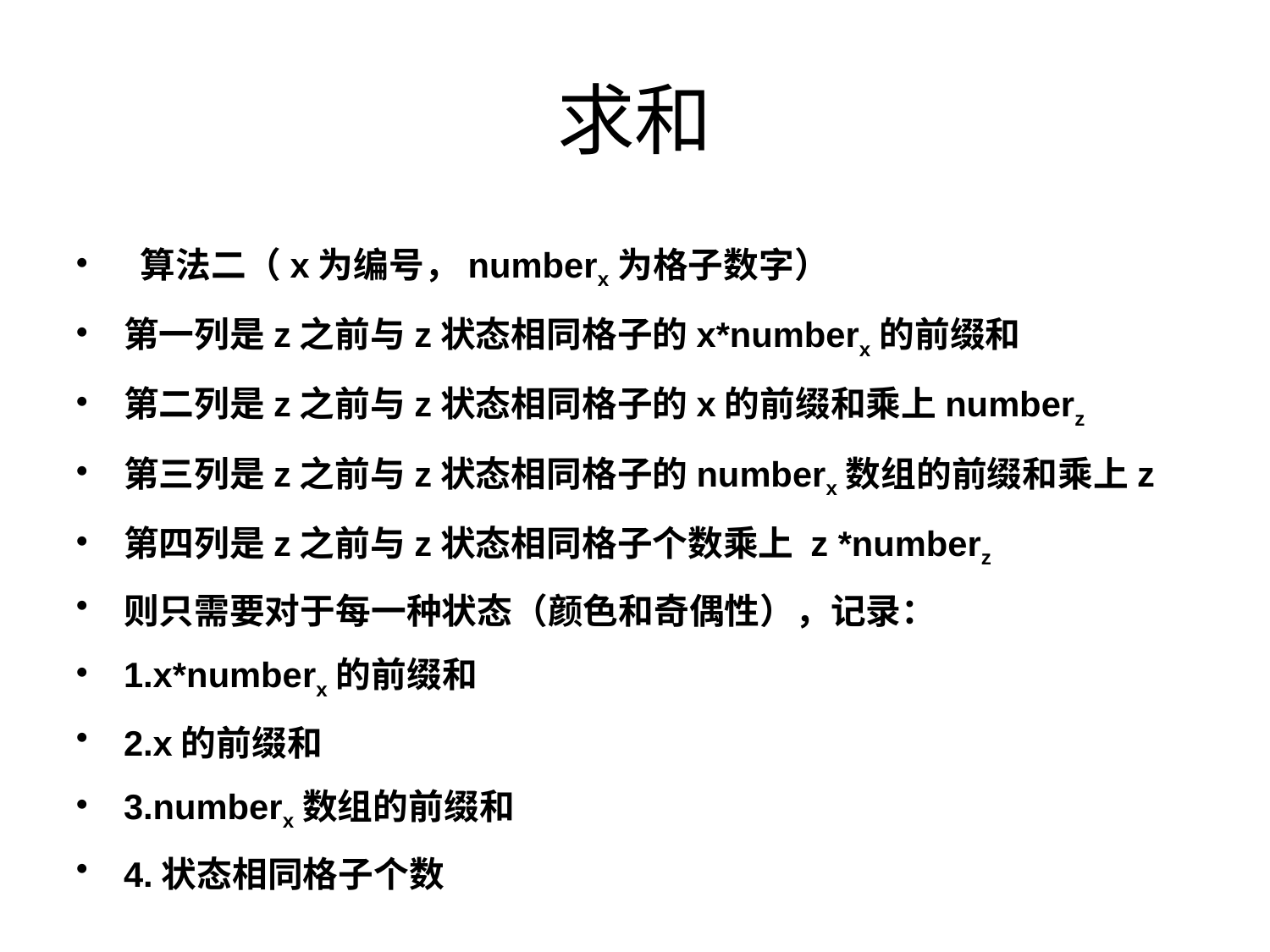

# 求和
 算法二（x为编号，numberx为格子数字）
第一列是z之前与z状态相同格子的x*numberx的前缀和
第二列是z之前与z状态相同格子的x的前缀和乘上numberz
第三列是z之前与z状态相同格子的numberx数组的前缀和乘上z
第四列是z之前与z状态相同格子个数乘上 z *numberz
则只需要对于每一种状态（颜色和奇偶性），记录：
1.x*numberx的前缀和
2.x的前缀和
3.numberx数组的前缀和
4.状态相同格子个数